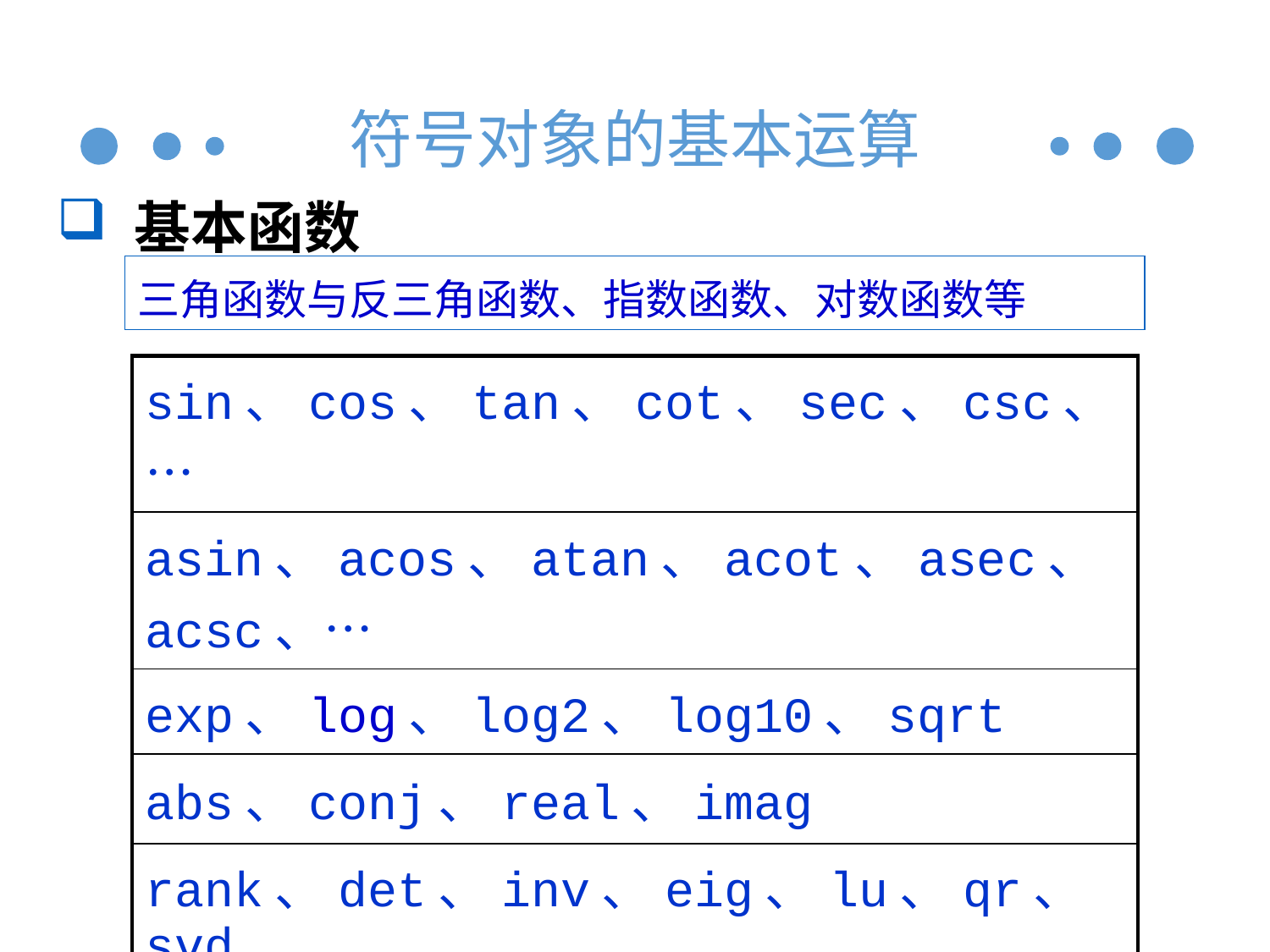

# 符号对象的基本运算
 基本函数
三角函数与反三角函数、指数函数、对数函数等
| sin、cos、tan、cot、sec、csc、… |
| --- |
| asin、acos、atan、acot、asec、acsc、… |
| exp、log、log2、log10、sqrt |
| abs、conj、real、imag |
| rank、det、inv、eig、lu、qr、svd |
| diag、triu、tril、expm |
10